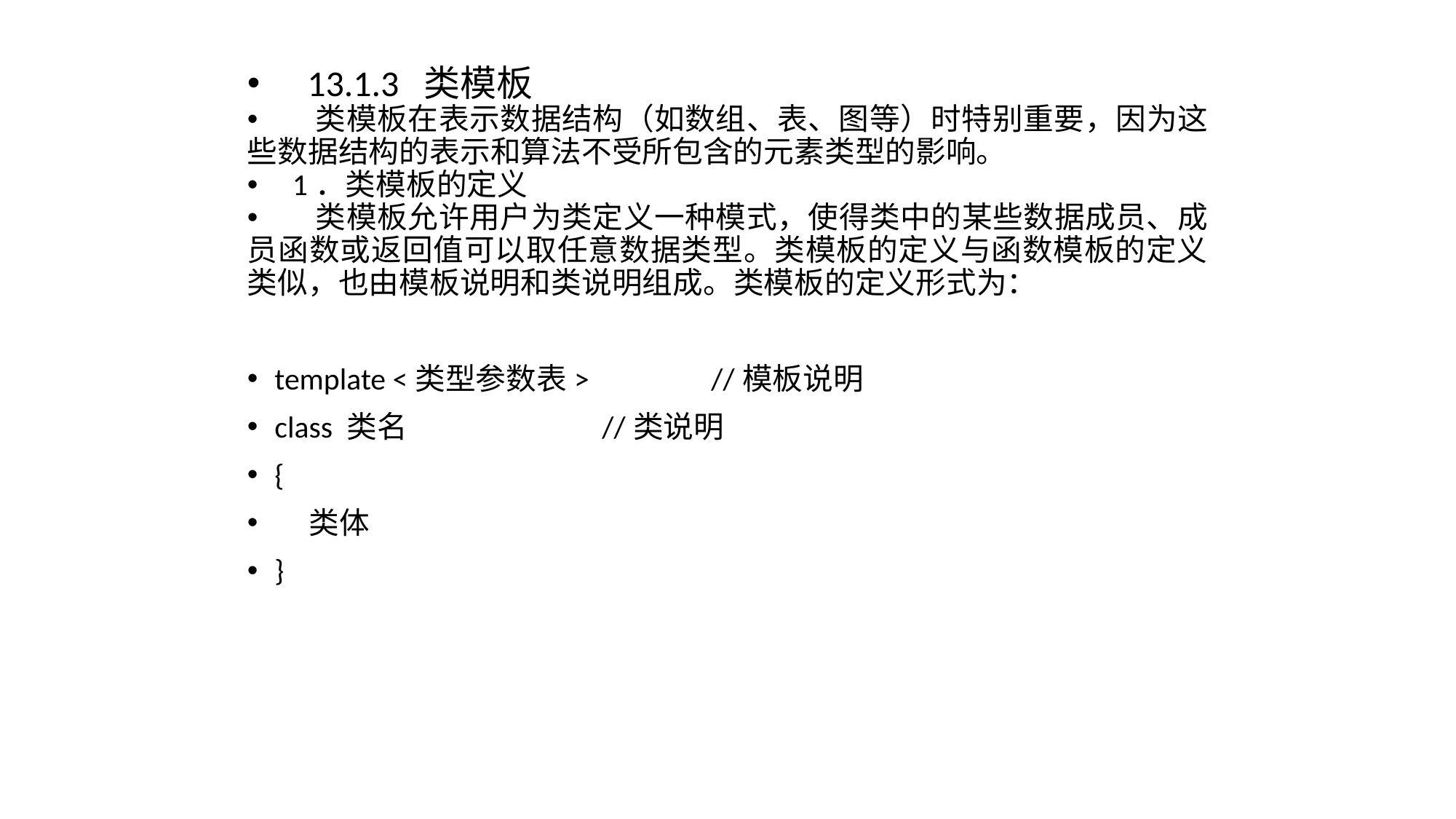

13.1.3  类模板
       类模板在表示数据结构（如数组、表、图等）时特别重要，因为这些数据结构的表示和算法不受所包含的元素类型的影响。
     1．类模板的定义
       类模板允许用户为类定义一种模式，使得类中的某些数据成员、成员函数或返回值可以取任意数据类型。类模板的定义与函数模板的定义类似，也由模板说明和类说明组成。类模板的定义形式为：

template <类型参数表>             	//模板说明
class 类名                        	//类说明
{
    类体
}